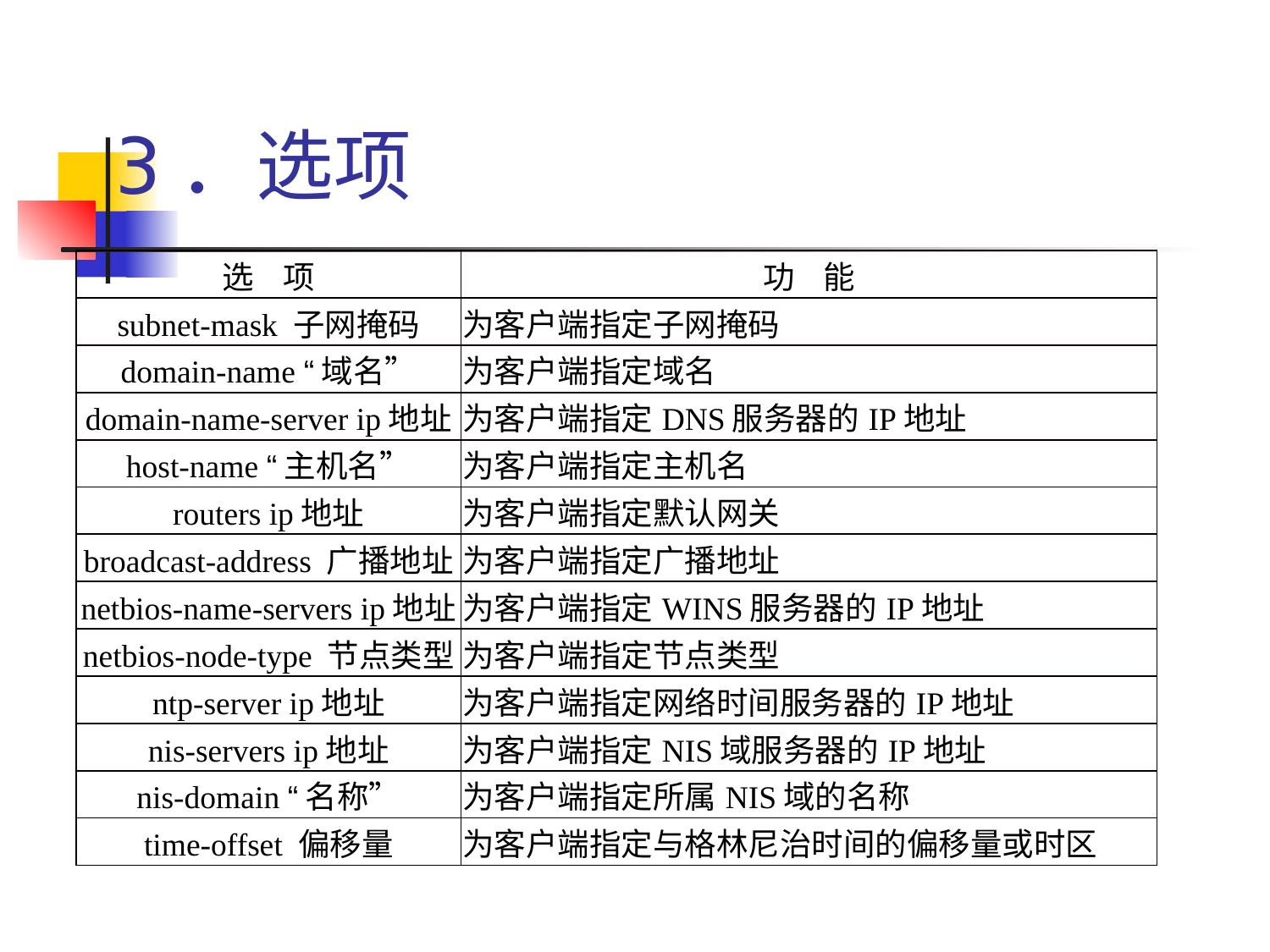

# 3．选项
| 选 项 | 功 能 |
| --- | --- |
| subnet-mask 子网掩码 | 为客户端指定子网掩码 |
| domain-name “域名” | 为客户端指定域名 |
| domain-name-server ip地址 | 为客户端指定DNS服务器的IP地址 |
| host-name “主机名” | 为客户端指定主机名 |
| routers ip地址 | 为客户端指定默认网关 |
| broadcast-address 广播地址 | 为客户端指定广播地址 |
| netbios-name-servers ip地址 | 为客户端指定WINS服务器的IP地址 |
| netbios-node-type 节点类型 | 为客户端指定节点类型 |
| ntp-server ip地址 | 为客户端指定网络时间服务器的IP地址 |
| nis-servers ip地址 | 为客户端指定NIS域服务器的IP地址 |
| nis-domain “名称” | 为客户端指定所属NIS域的名称 |
| time-offset 偏移量 | 为客户端指定与格林尼治时间的偏移量或时区 |